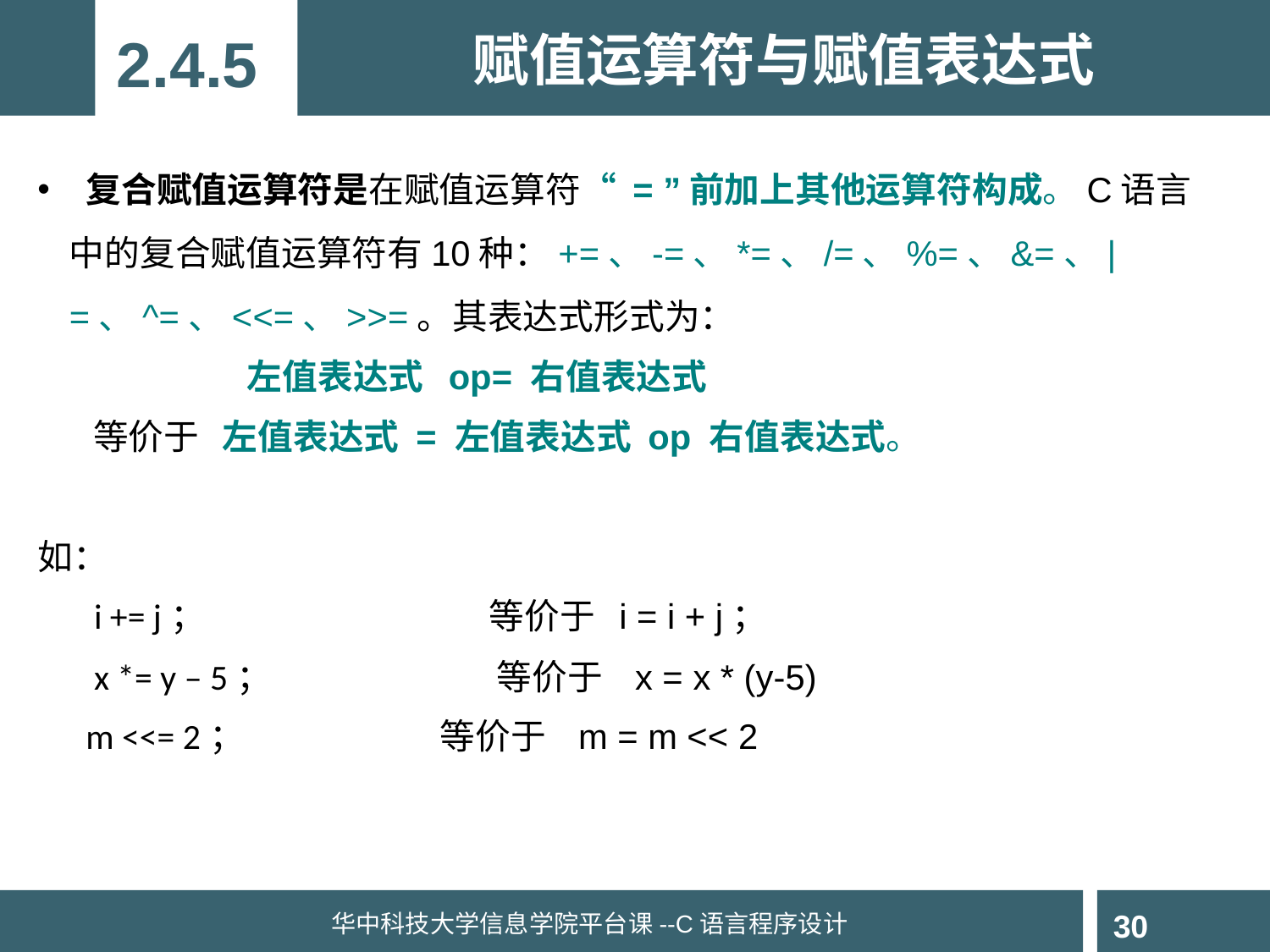

赋值运算符与赋值表达式
2.4.5
 复合赋值运算符是在赋值运算符“ = ”前加上其他运算符构成。C语言中的复合赋值运算符有10种：+=、-=、*=、/=、%=、&=、|=、^=、<<=、>>=。其表达式形式为：
                         左值表达式  op= 右值表达式
      等价于   左值表达式 = 左值表达式 op 右值表达式。

如：
       i += j；            	         等价于  i = i + j；
       x *= y – 5；   	          等价于   x = x * (y-5)
      m <<= 2；    	                   等价于   m = m << 2